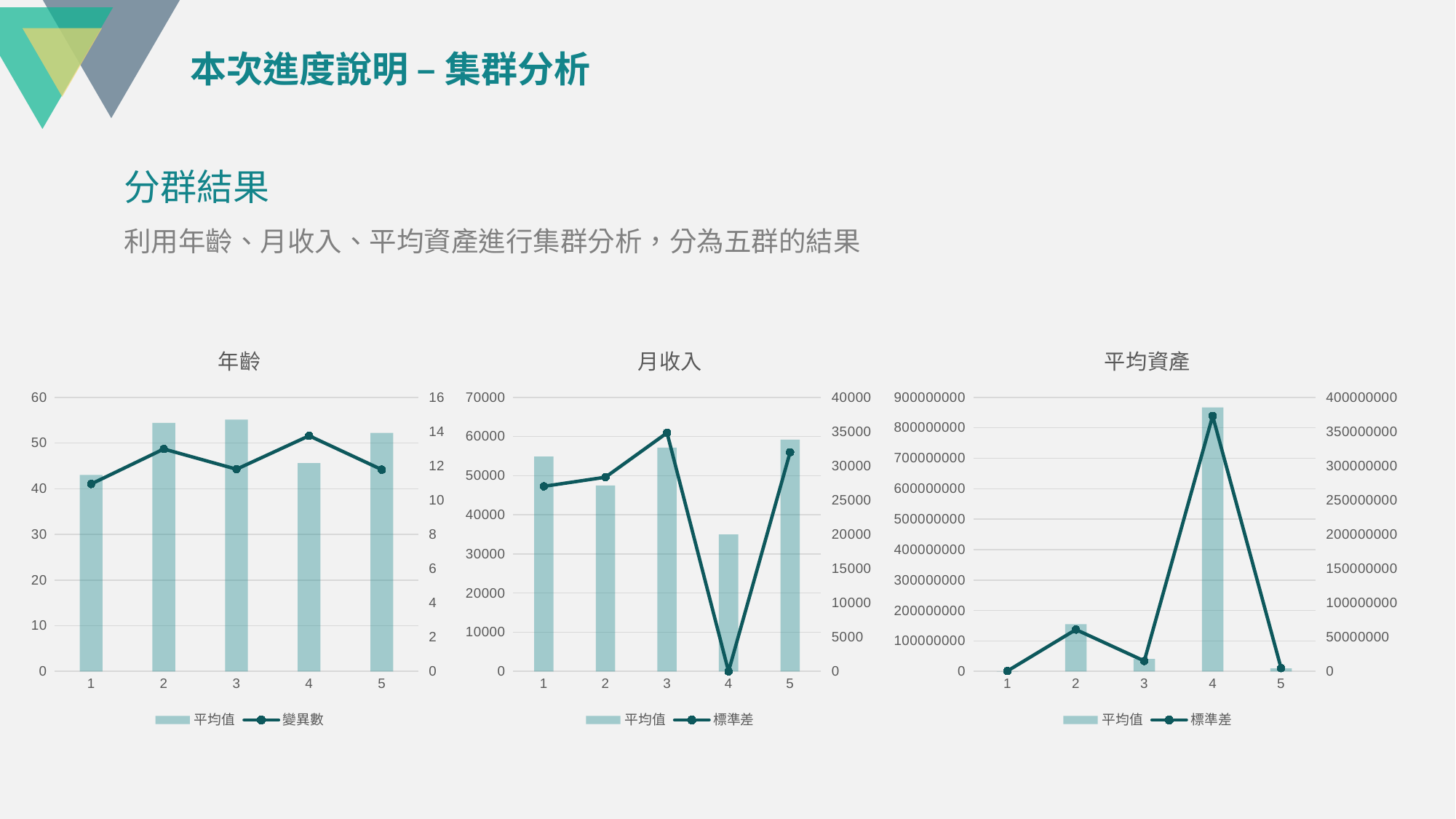

本次進度說明 – 集群分析
分群結果
利用年齡、月收入、平均資產進行集群分析，分為五群的結果

### Chart: 年齡

| Category |  |  |
|---|---|---|

### Chart: 月收入

| Category |  |  |
|---|---|---|

### Chart: 平均資產

| Category |  |  |
|---|---|---|